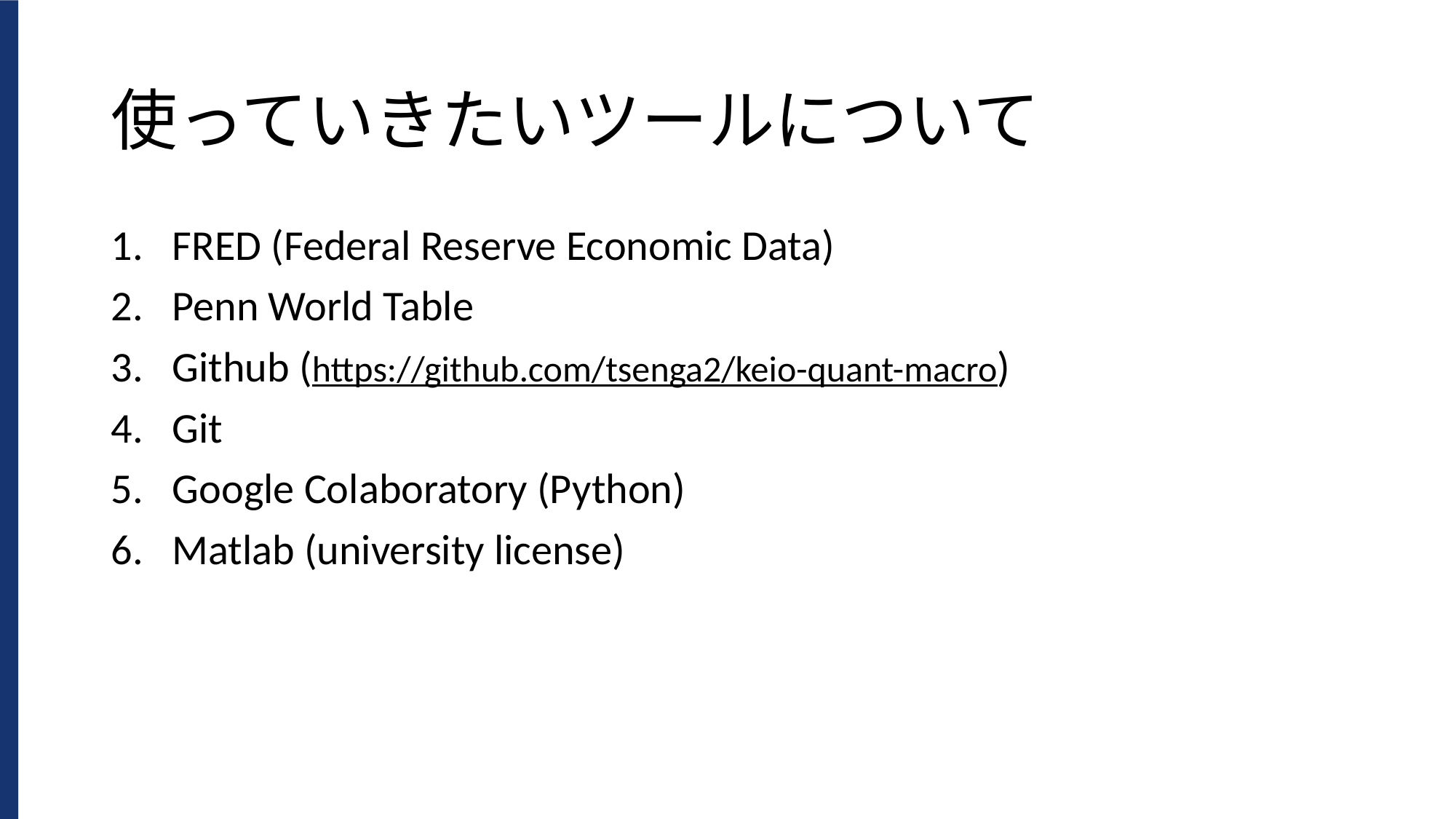

# 使っていきたいツールについて
FRED (Federal Reserve Economic Data)
Penn World Table
Github (https://github.com/tsenga2/keio-quant-macro)
Git
Google Colaboratory (Python)
Matlab (university license)